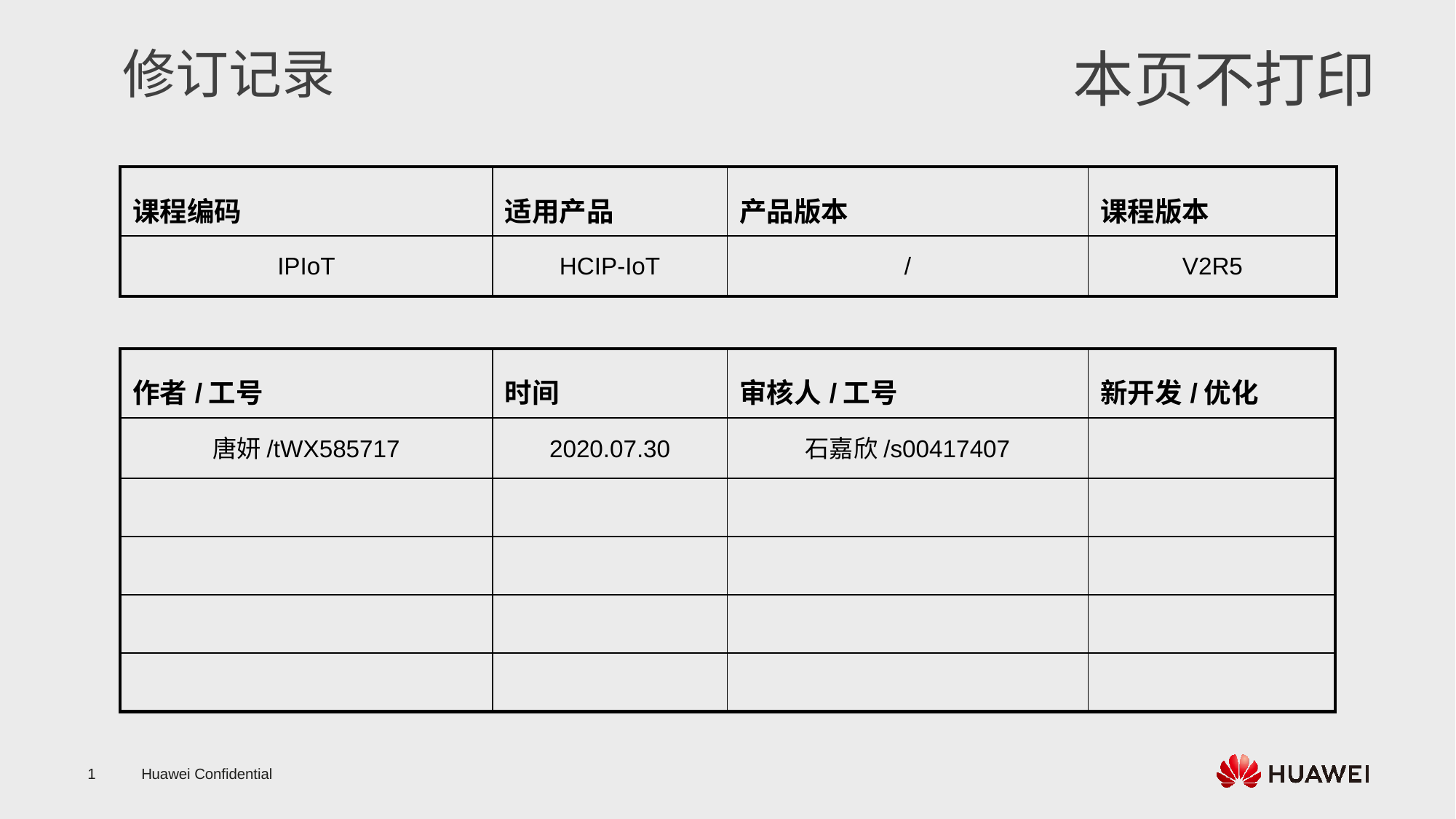

IPIoT
HCIP-IoT
/
V2R5

唐妍/tWX585717
2020.07.30
石嘉欣/s00417407